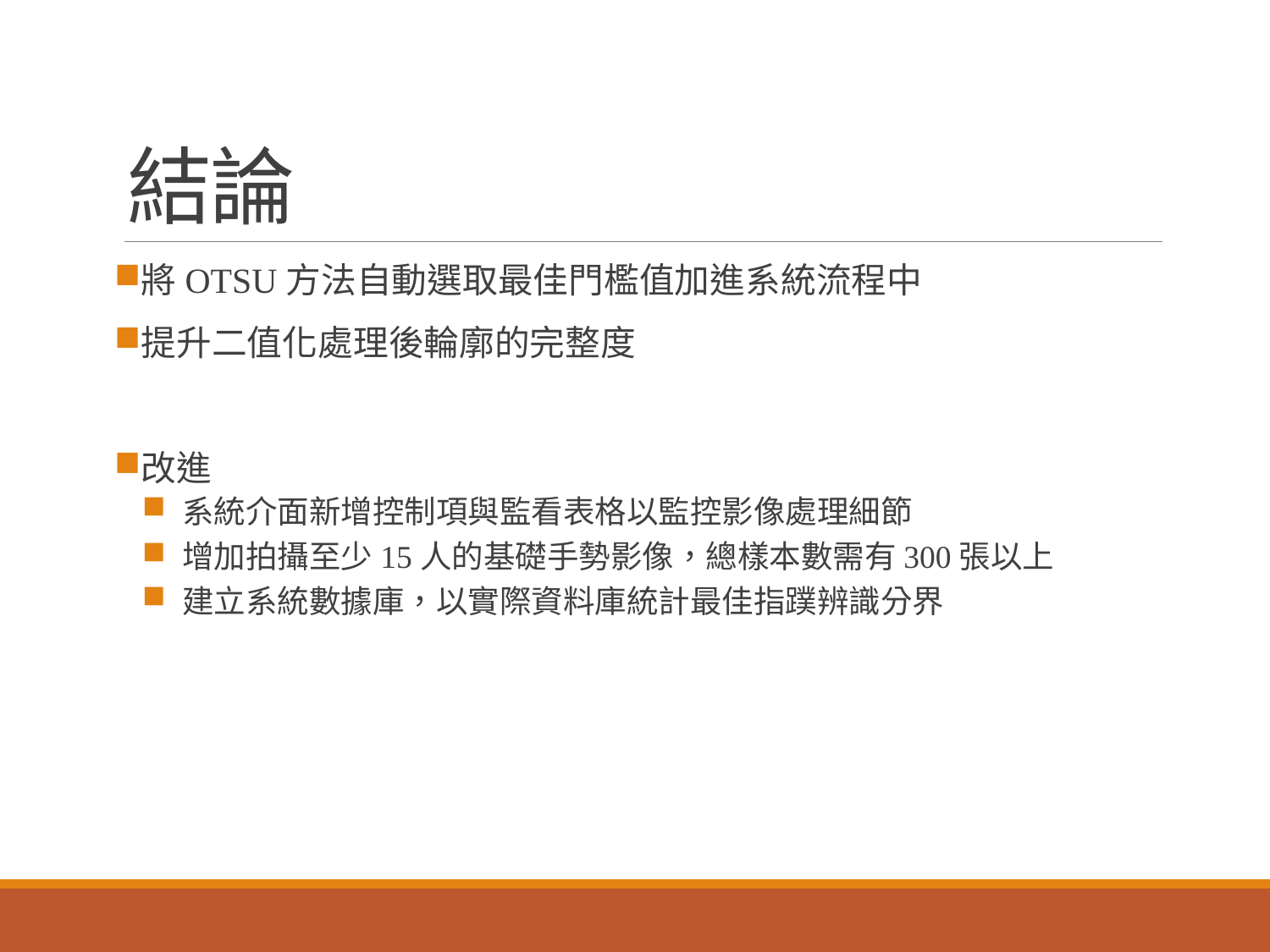

# 結論
將OTSU方法自動選取最佳門檻值加進系統流程中
提升二值化處理後輪廓的完整度

改進
 系統介面新增控制項與監看表格以監控影像處理細節
 增加拍攝至少15人的基礎手勢影像，總樣本數需有300張以上
 建立系統數據庫，以實際資料庫統計最佳指蹼辨識分界